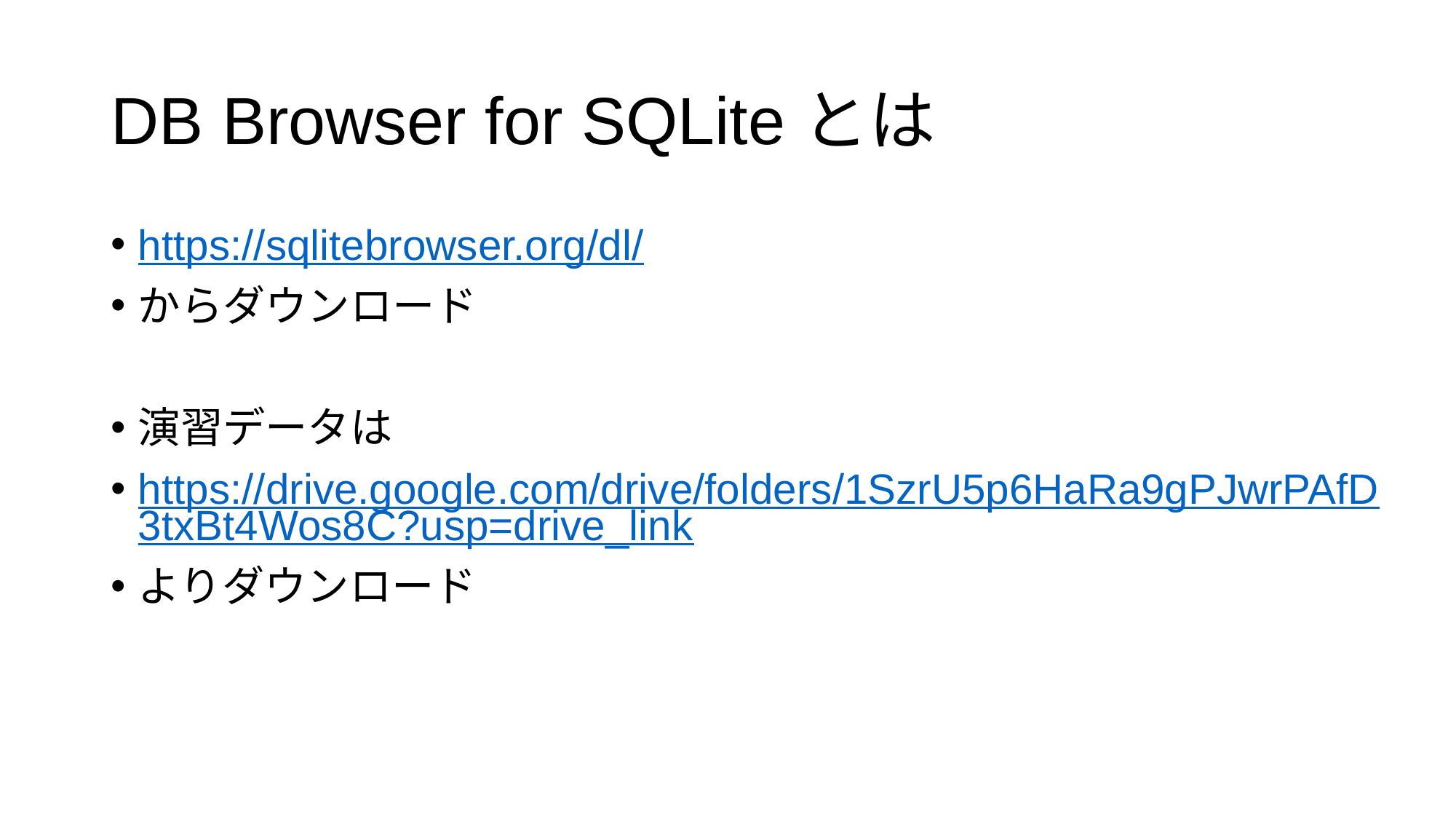

# DB Browser for SQLiteとは
https://sqlitebrowser.org/dl/
からダウンロード

演習データは
https://drive.google.com/drive/folders/1SzrU5p6HaRa9gPJwrPAfD3txBt4Wos8C?usp=drive_link
よりダウンロード